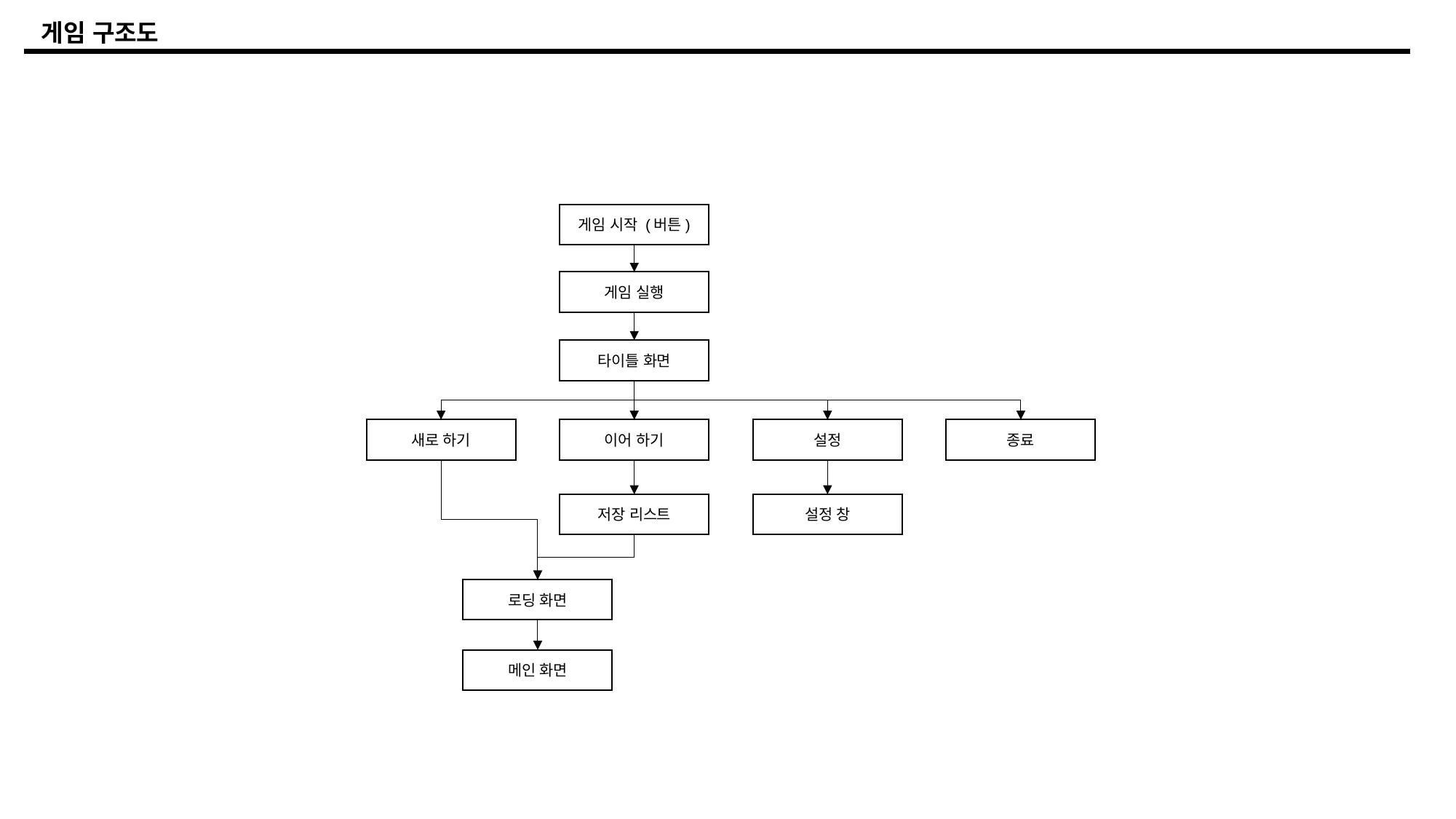

게임 구조도
게임 시작 (버튼)
게임 실행
타이틀 화면
이어 하기
설정
종료
새로 하기
저장 리스트
설정 창
로딩 화면
메인 화면